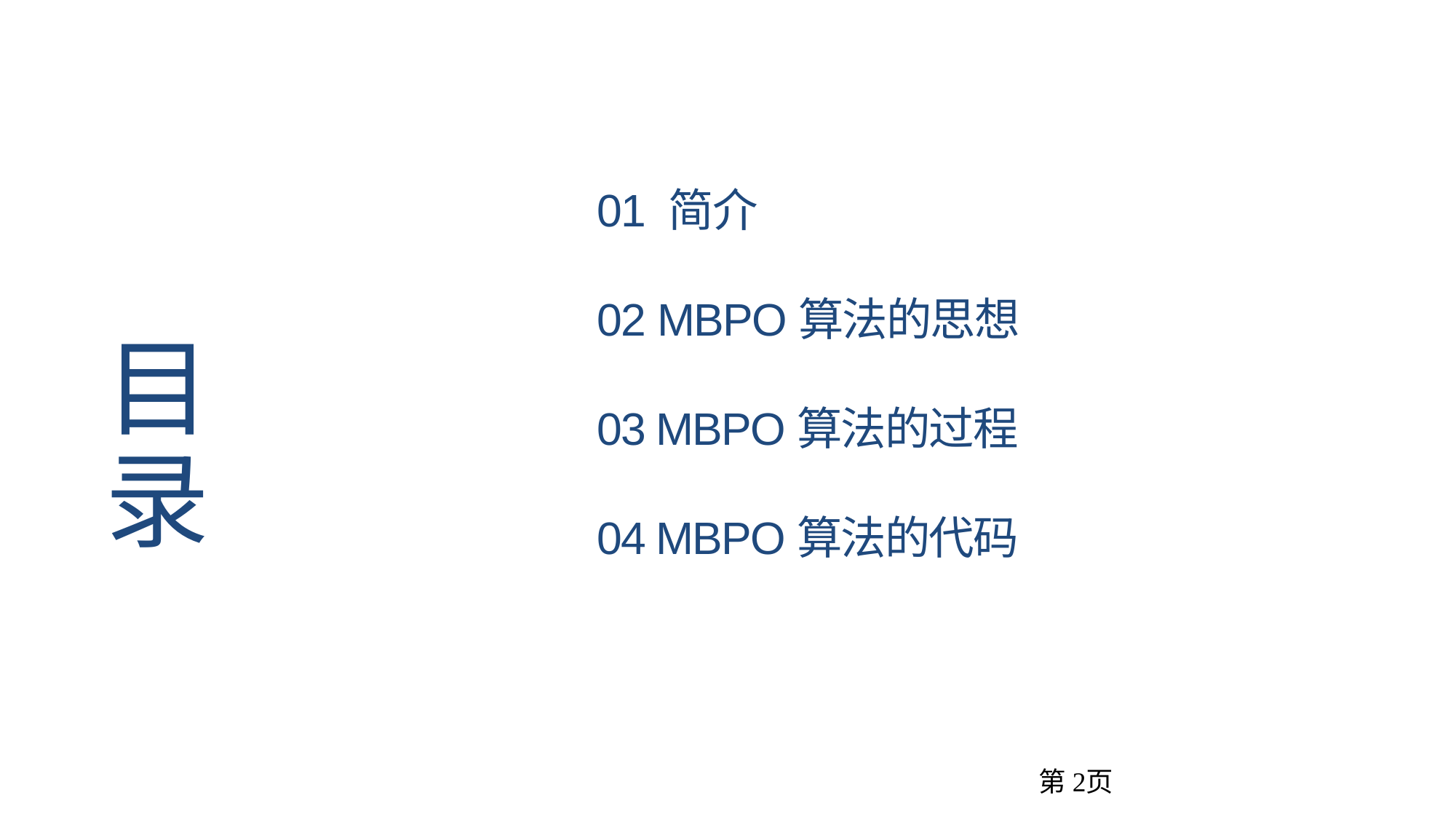

01 简介

02 MBPO算法的思想

03 MBPO算法的过程

04 MBPO算法的代码

目 录

第2页